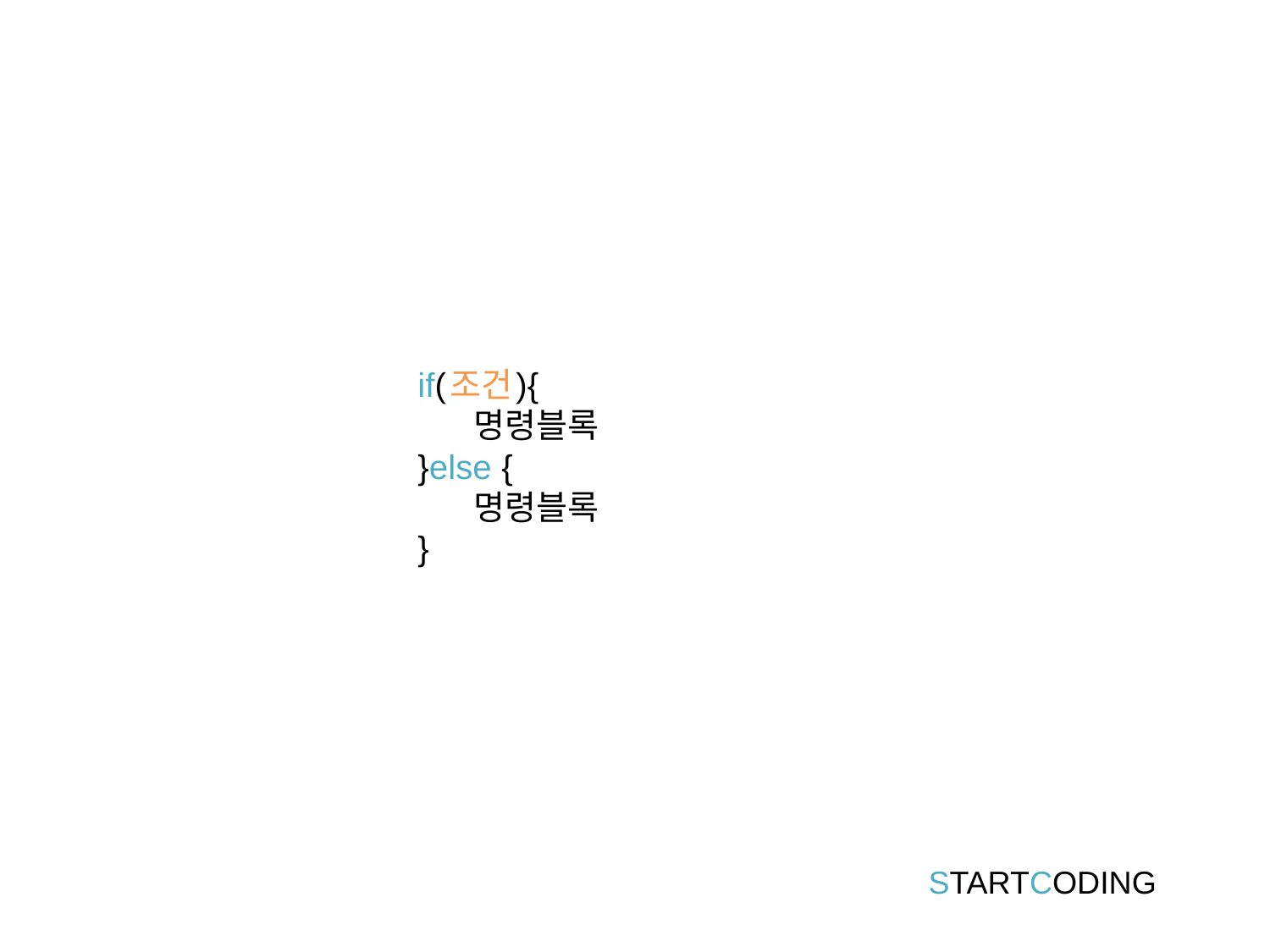

# if(조건){ 명령블록 }else { 명령블록 }
STARTCODING